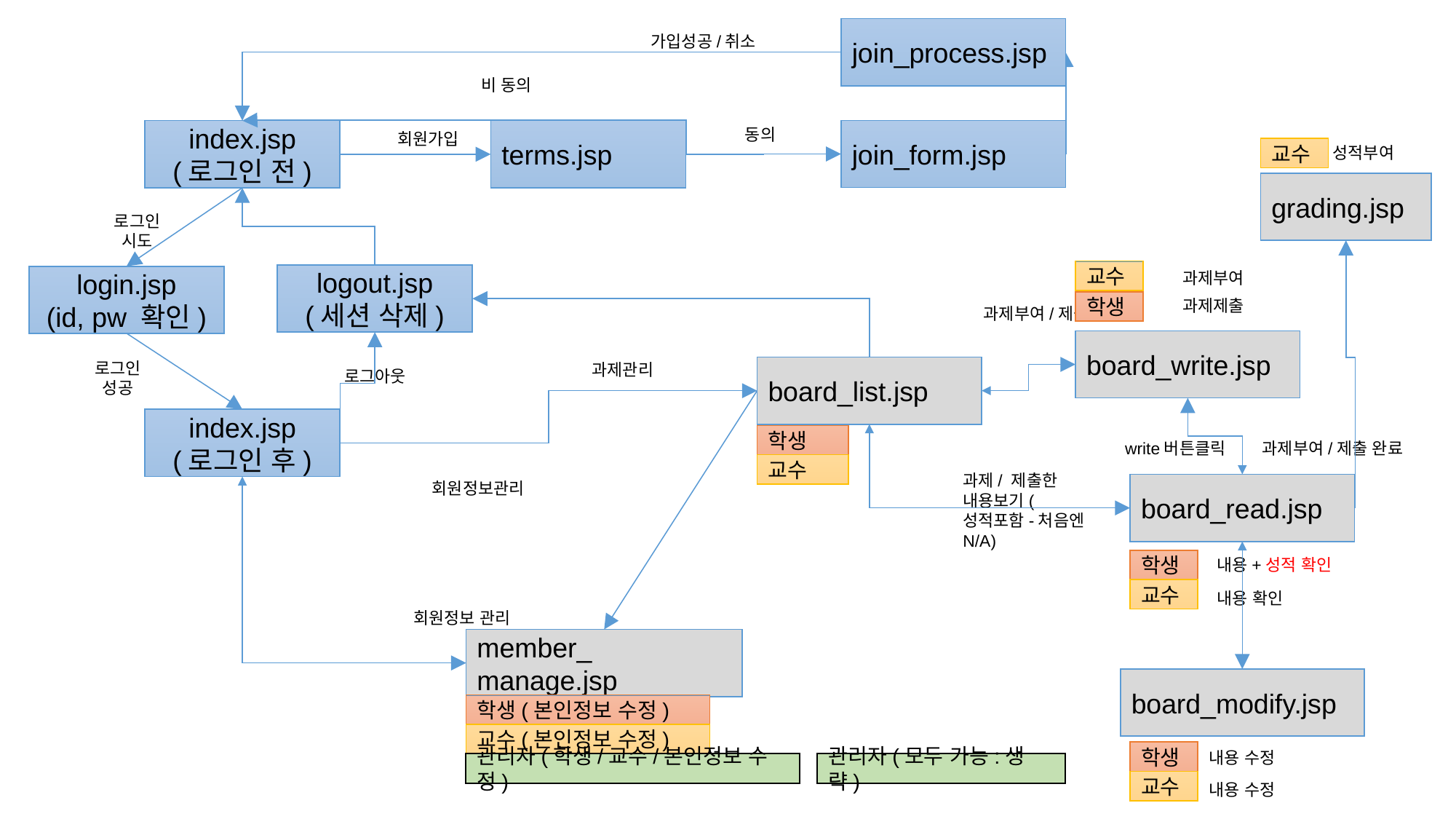

join_process.jsp
가입성공/취소
비 동의
동의
회원가입
join_form.jsp
index.jsp
(로그인 전)
terms.jsp
성적부여
교수
grading.jsp
로그인
시도
과제부여
교수
logout.jsp
(세션 삭제)
login.jsp
(id, pw 확인)
과제제출
과제부여/제출
학생
board_write.jsp
과제관리
로그아웃
로그인
성공
board_list.jsp
index.jsp
(로그인 후)

학생
write버튼클릭
과제부여/제출 완료
교수
회원정보관리
board_read.jsp
과제/ 제출한 내용보기(성적포함-처음엔 N/A)
내용+성적 확인
학생
내용 확인
교수
회원정보 관리
member_
manage.jsp
board_modify.jsp
학생(본인정보 수정)
교수(본인정보 수정)
내용 수정
학생
관리자(학생/교수/본인정보 수정)
관리자(모두 가능:생략)
내용 수정
교수